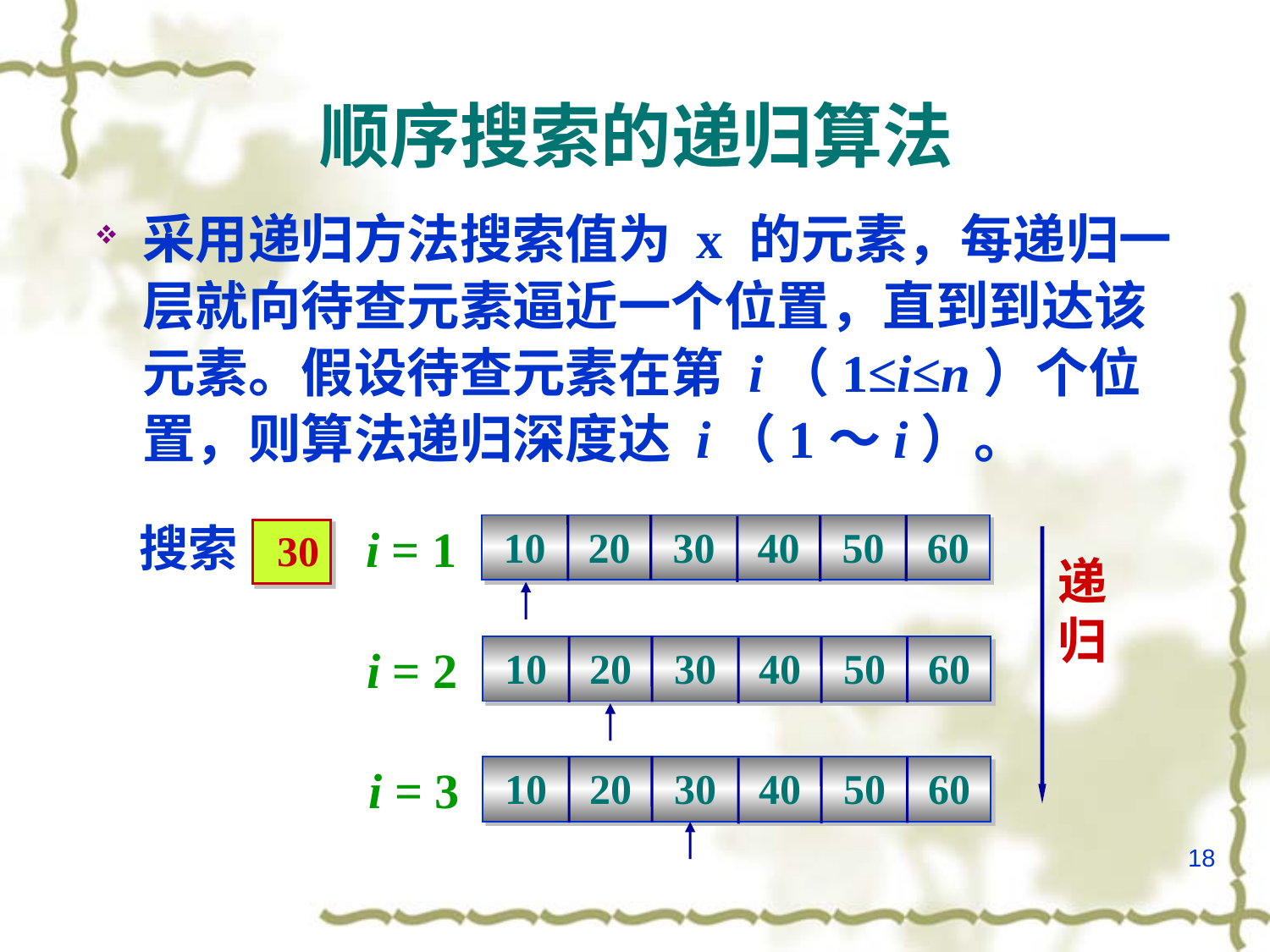

# 顺序搜索的递归算法
采用递归方法搜索值为 x 的元素，每递归一层就向待查元素逼近一个位置，直到到达该元素。假设待查元素在第 i（1≤i≤n）个位置，则算法递归深度达 i（1～i）。
搜索   30
i = 1
10    20    30    40    50    60

递
归

i = 2
10    20    30    40    50    60

i = 3
10    20    30    40    50    60

18